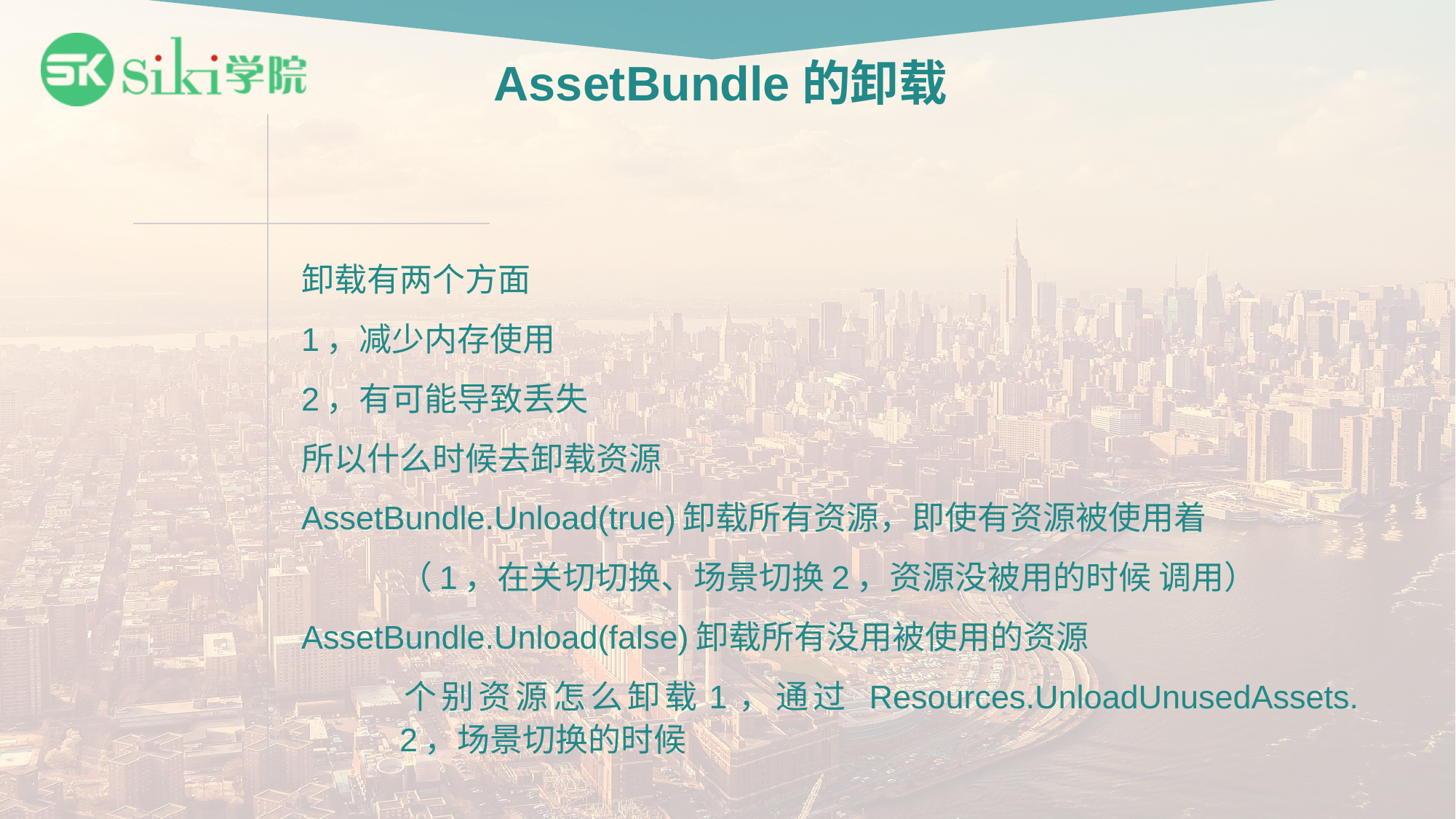

# AssetBundle的卸载
卸载有两个方面
1，减少内存使用
2，有可能导致丢失
所以什么时候去卸载资源
AssetBundle.Unload(true)卸载所有资源，即使有资源被使用着
	（1，在关切切换、场景切换2，资源没被用的时候 调用）
AssetBundle.Unload(false)卸载所有没用被使用的资源
	个别资源怎么卸载1，通过 Resources.UnloadUnusedAssets.	2，场景切换的时候